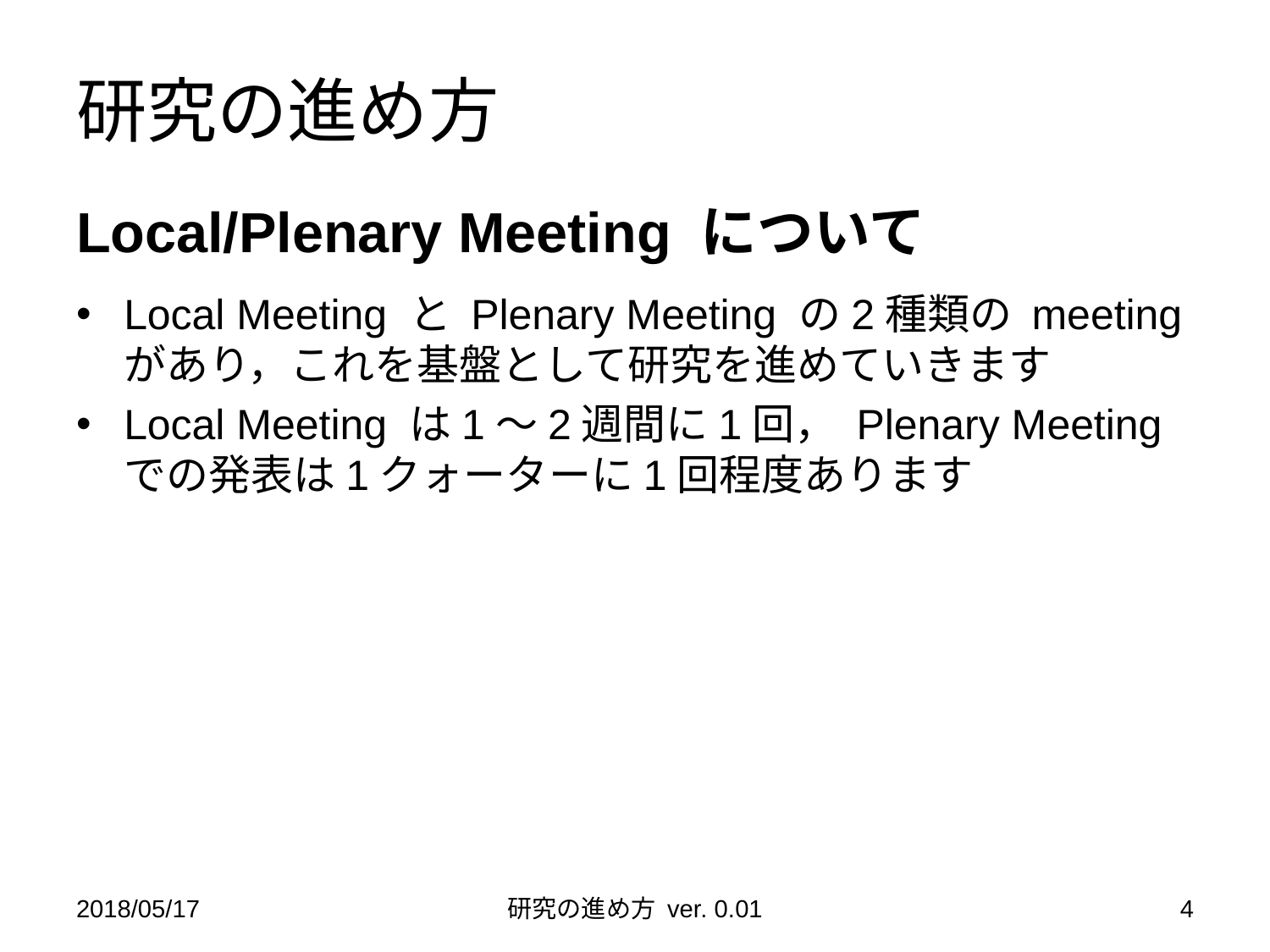

# 研究の進め方
Local/Plenary Meeting について
Local Meeting と Plenary Meeting の2種類の meeting があり，これを基盤として研究を進めていきます
Local Meeting は1〜2週間に1回， Plenary Meeting での発表は1クォーターに1回程度あります

2018/05/17
研究の進め方 ver. 0.01
4